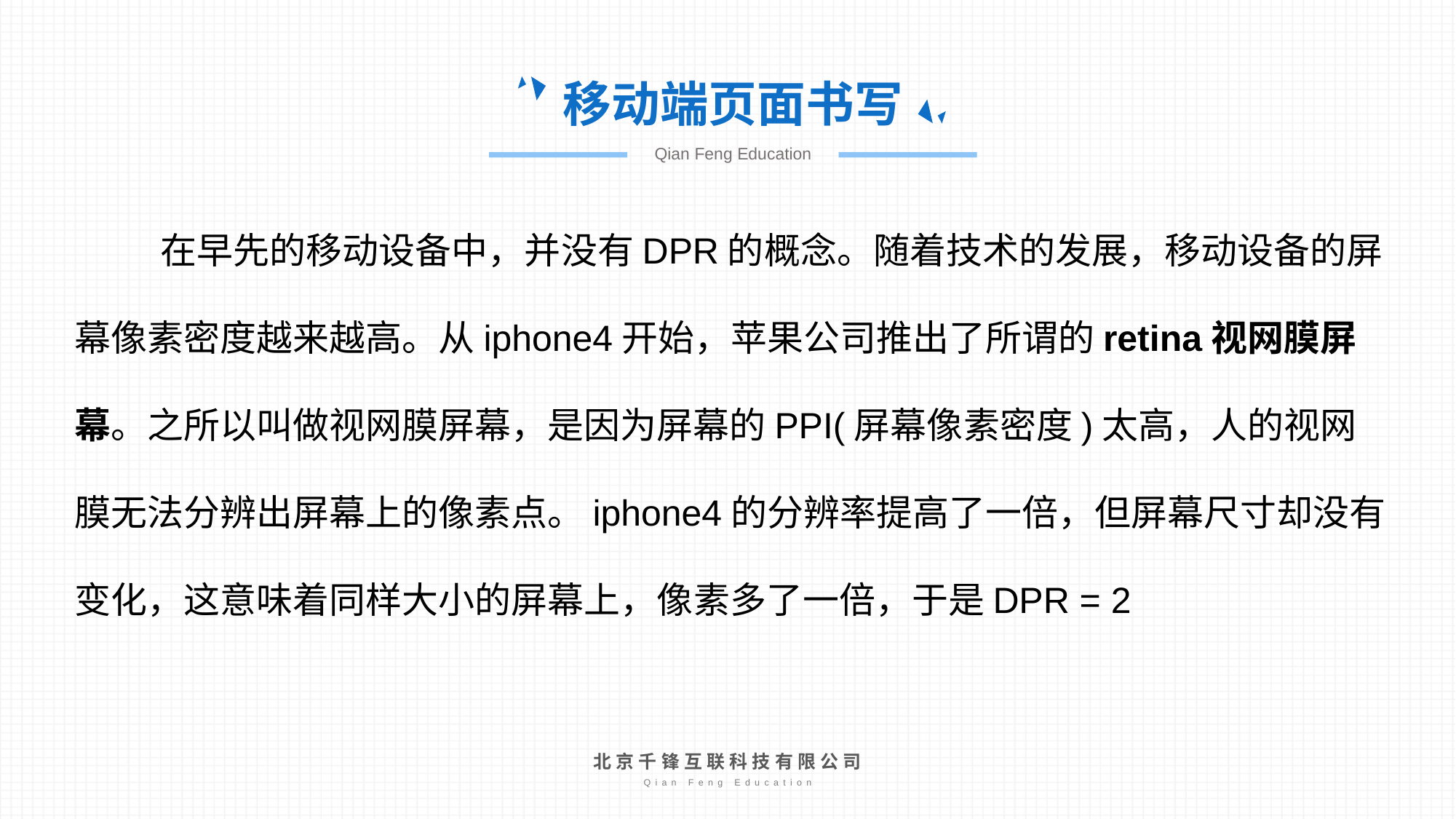

移动端页面书写

Qian Feng Education

在早先的移动设备中，并没有DPR的概念。随着技术的发展，移动设备的屏幕像素密度越来越高。从iphone4开始，苹果公司推出了所谓的retina视网膜屏幕。之所以叫做视网膜屏幕，是因为屏幕的PPI(屏幕像素密度)太高，人的视网膜无法分辨出屏幕上的像素点。iphone4的分辨率提高了一倍，但屏幕尺寸却没有变化，这意味着同样大小的屏幕上，像素多了一倍，于是DPR = 2
北京千锋互联科技有限公司
Qian Feng Education